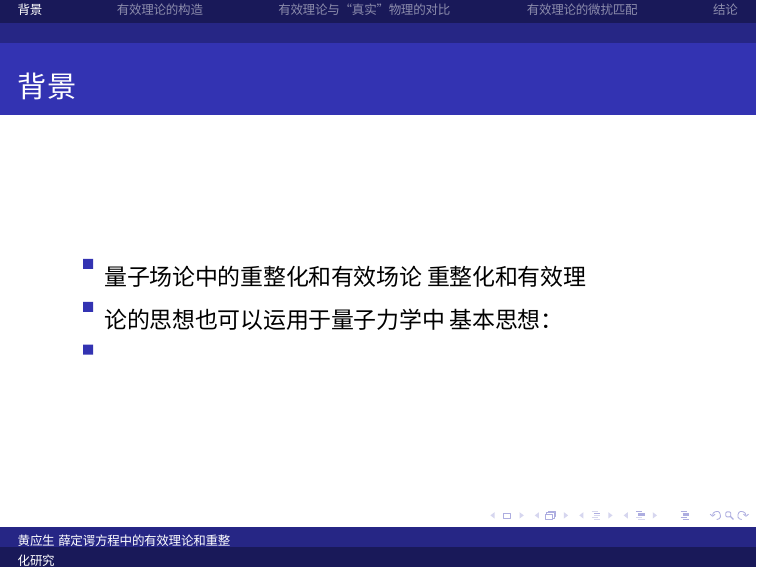

背景
有效理论的构造
有效理论与“真实”物理的对比
有效理论的微扰匹配
结论

背景
量子场论中的重整化和有效场论 重整化和有效理论的思想也可以运用于量子力学中 基本思想：

黄应生 薛定谔方程中的有效理论和重整化研究